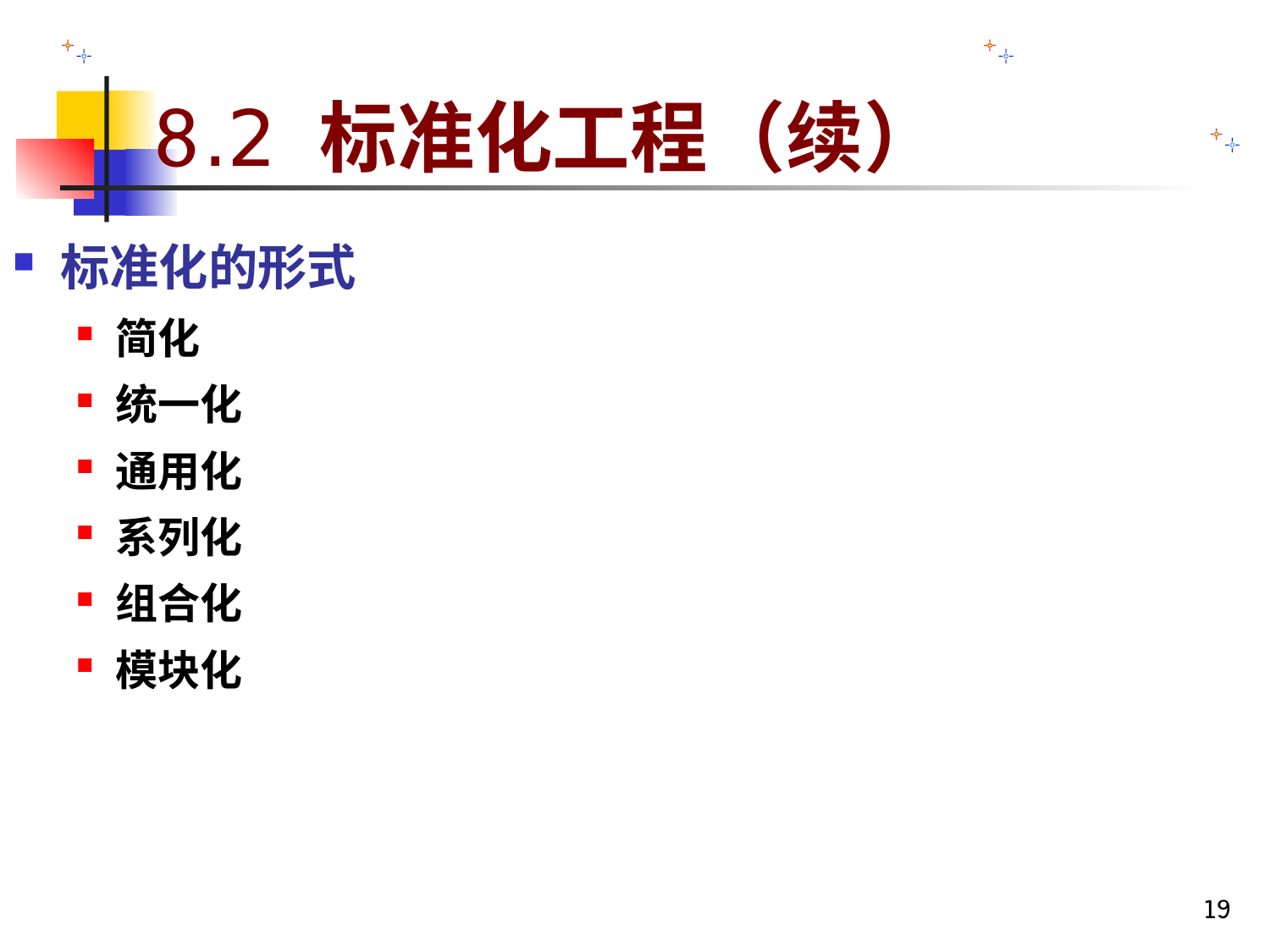

# 8.2 标准化工程（续）
标准化的形式
简化
统一化
通用化
系列化
组合化
模块化

19